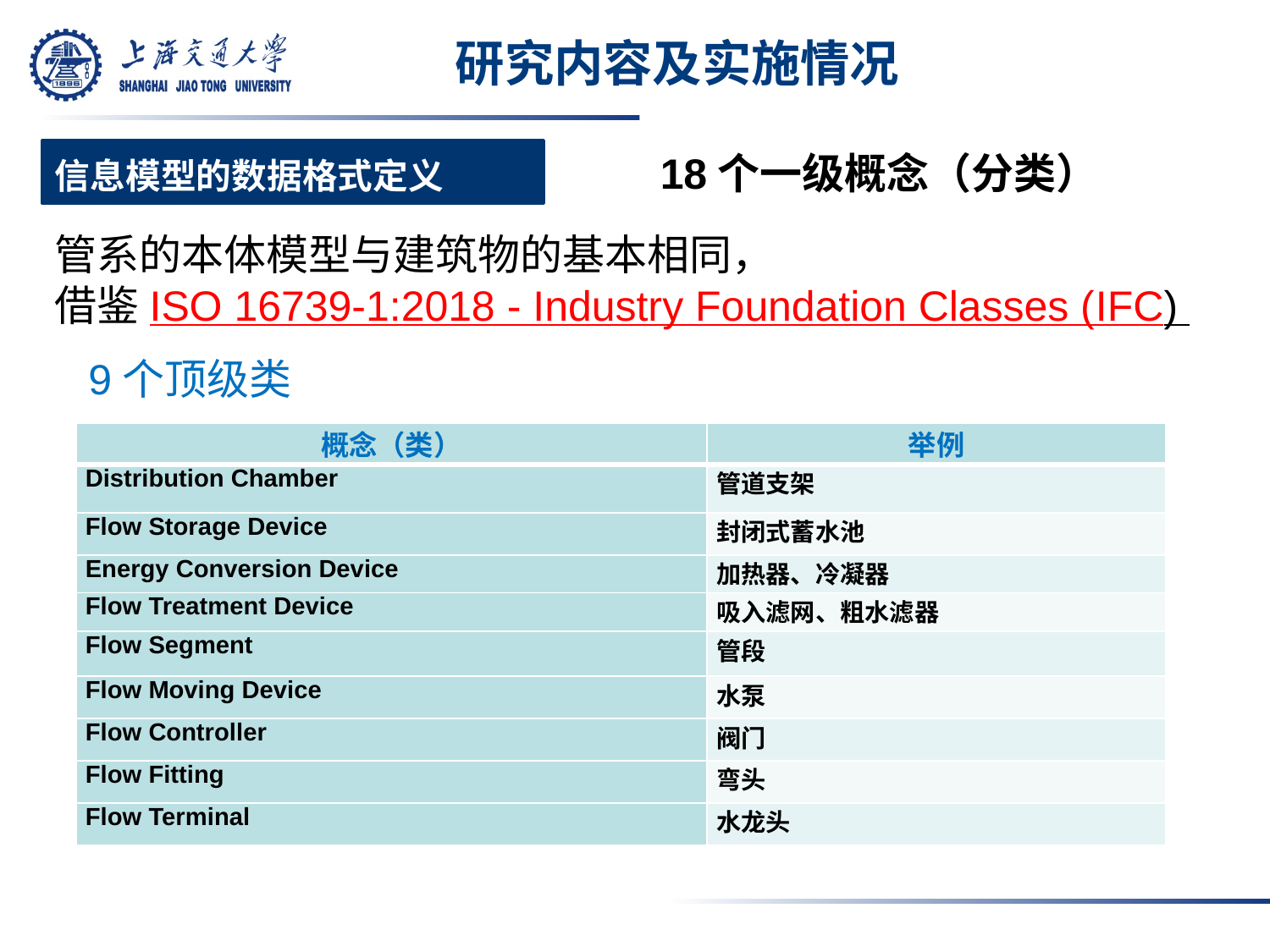

# 研究内容及实施情况
18个一级概念（分类）
信息模型的数据格式定义
管系的本体模型与建筑物的基本相同，
借鉴ISO 16739-1:2018 - Industry Foundation Classes (IFC)

9个顶级类
| 概念（类） | 举例 |
| --- | --- |
| Distribution Chamber | 管道支架 |
| Flow Storage Device | 封闭式蓄水池 |
| Energy Conversion Device | 加热器、冷凝器 |
| Flow Treatment Device | 吸入滤网、粗水滤器 |
| Flow Segment | 管段 |
| Flow Moving Device | 水泵 |
| Flow Controller | 阀门 |
| Flow Fitting | 弯头 |
| Flow Terminal | 水龙头 |